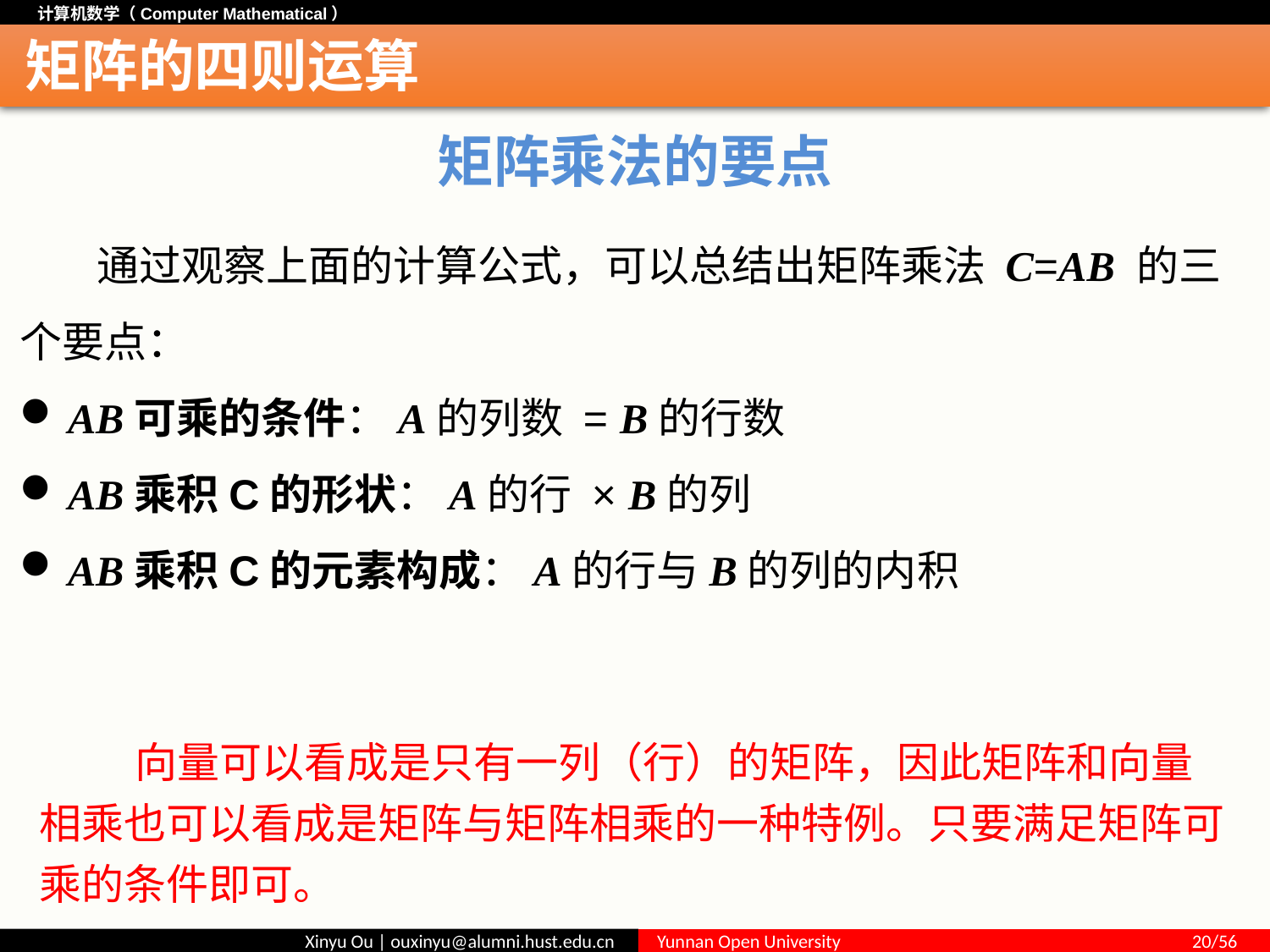

# 矩阵的四则运算
矩阵乘法的要点
       通过观察上面的计算公式，可以总结出矩阵乘法 C=AB 的三个要点：
AB可乘的条件：A的列数 = B的行数
AB乘积C的形状：A的行 × B的列
AB乘积C的元素构成：A的行与B的列的内积
         向量可以看成是只有一列（行）的矩阵，因此矩阵和向量相乘也可以看成是矩阵与矩阵相乘的一种特例。只要满足矩阵可乘的条件即可。